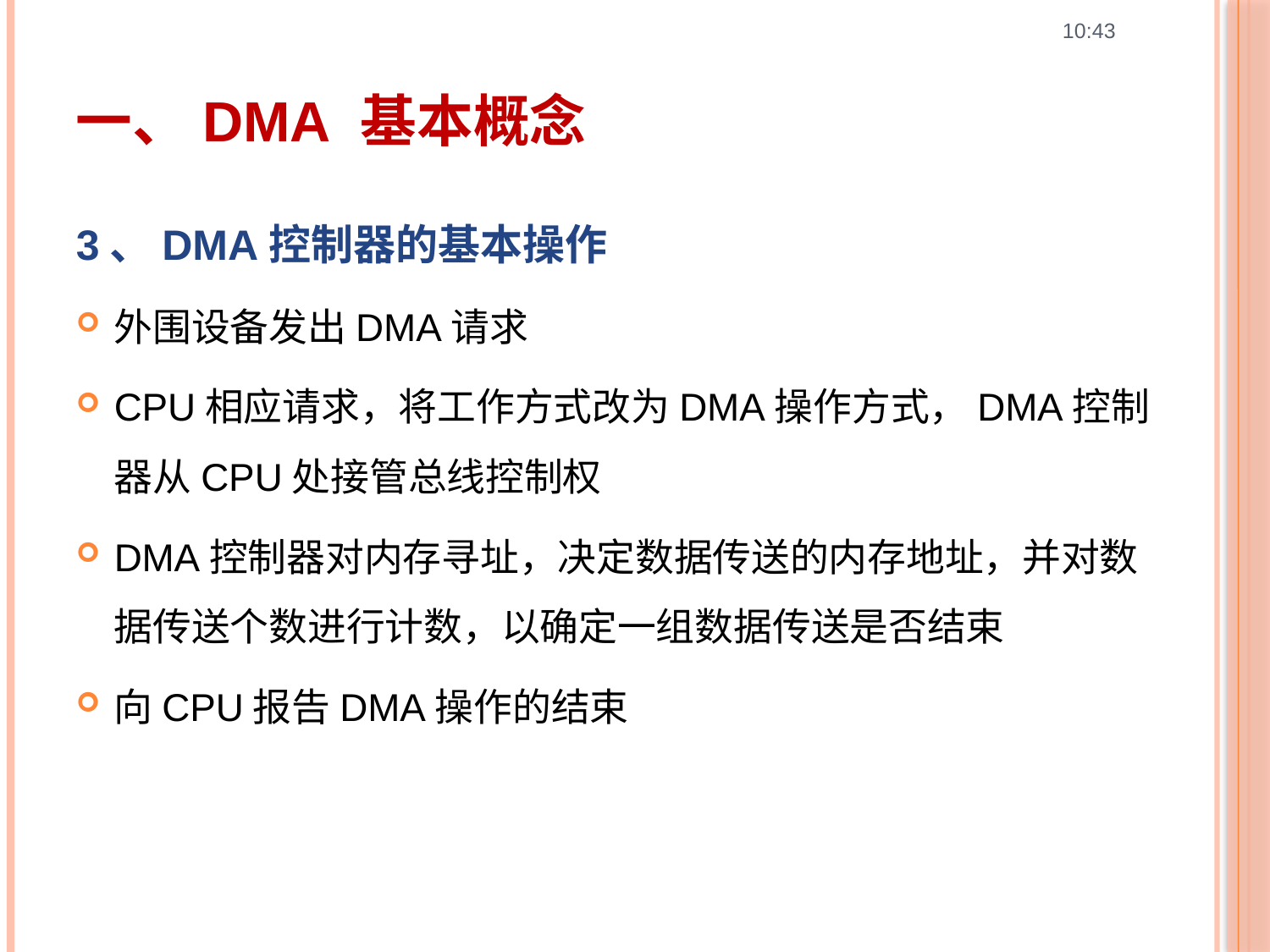

10:43
# 一、DMA 基本概念
3、DMA控制器的基本操作
外围设备发出DMA请求
CPU相应请求，将工作方式改为DMA操作方式，DMA控制器从CPU处接管总线控制权
DMA控制器对内存寻址，决定数据传送的内存地址，并对数据传送个数进行计数，以确定一组数据传送是否结束
向CPU报告DMA操作的结束